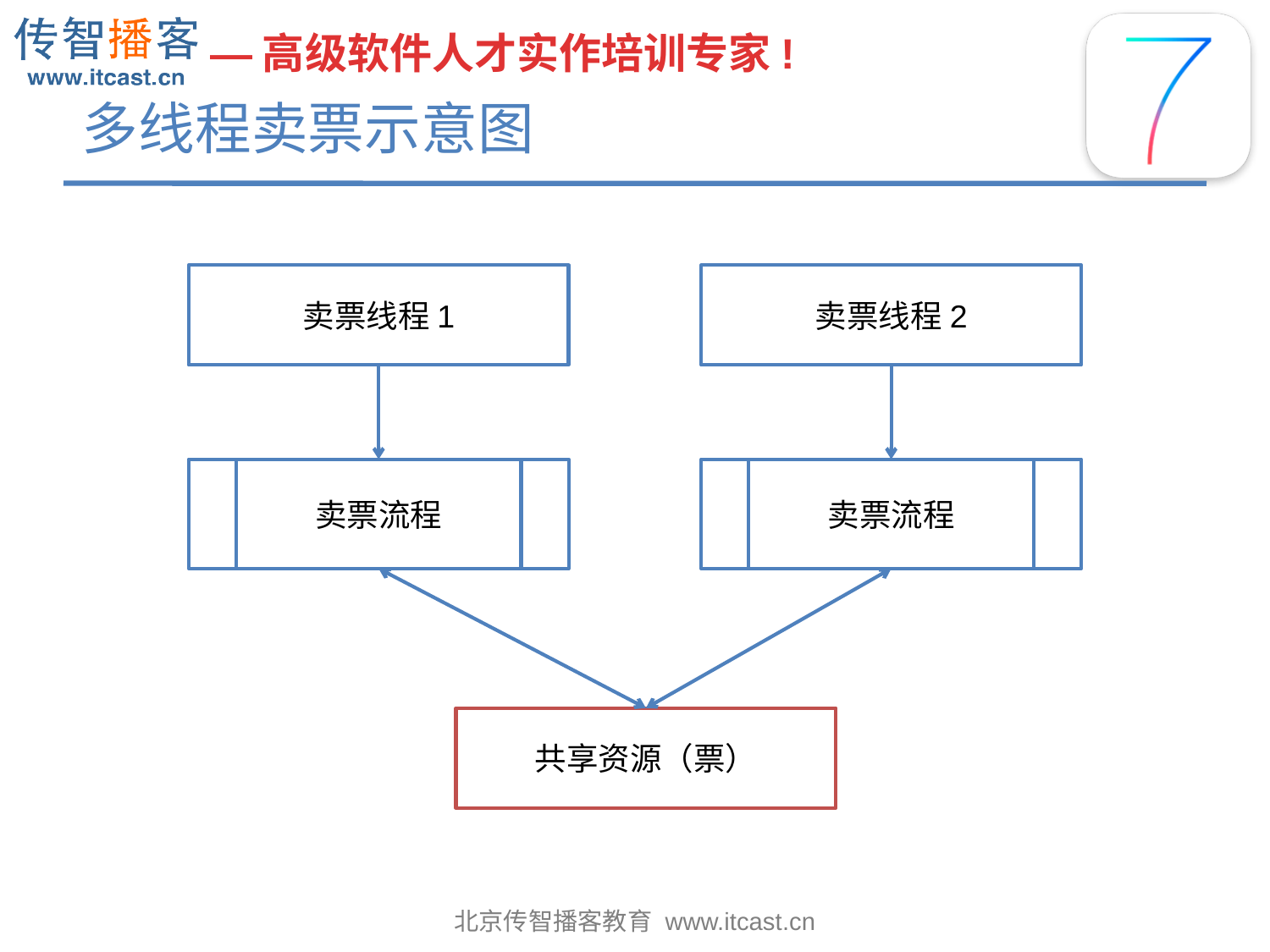

# 多线程卖票示意图
卖票线程1
卖票线程2
卖票流程
卖票流程
共享资源（票）